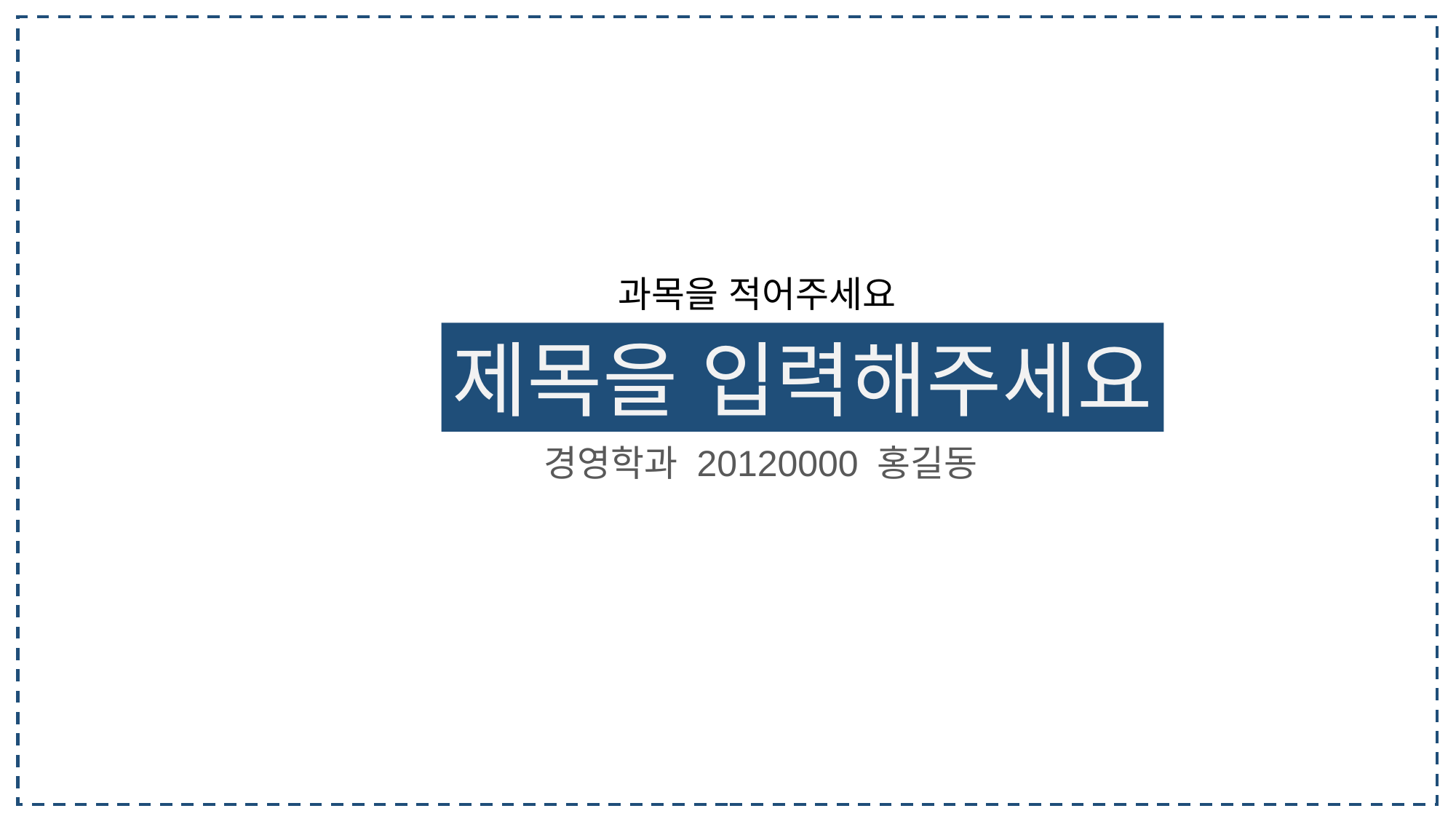

과목을 적어주세요
제목을 입력해주세요
경영학과 20120000 홍길동